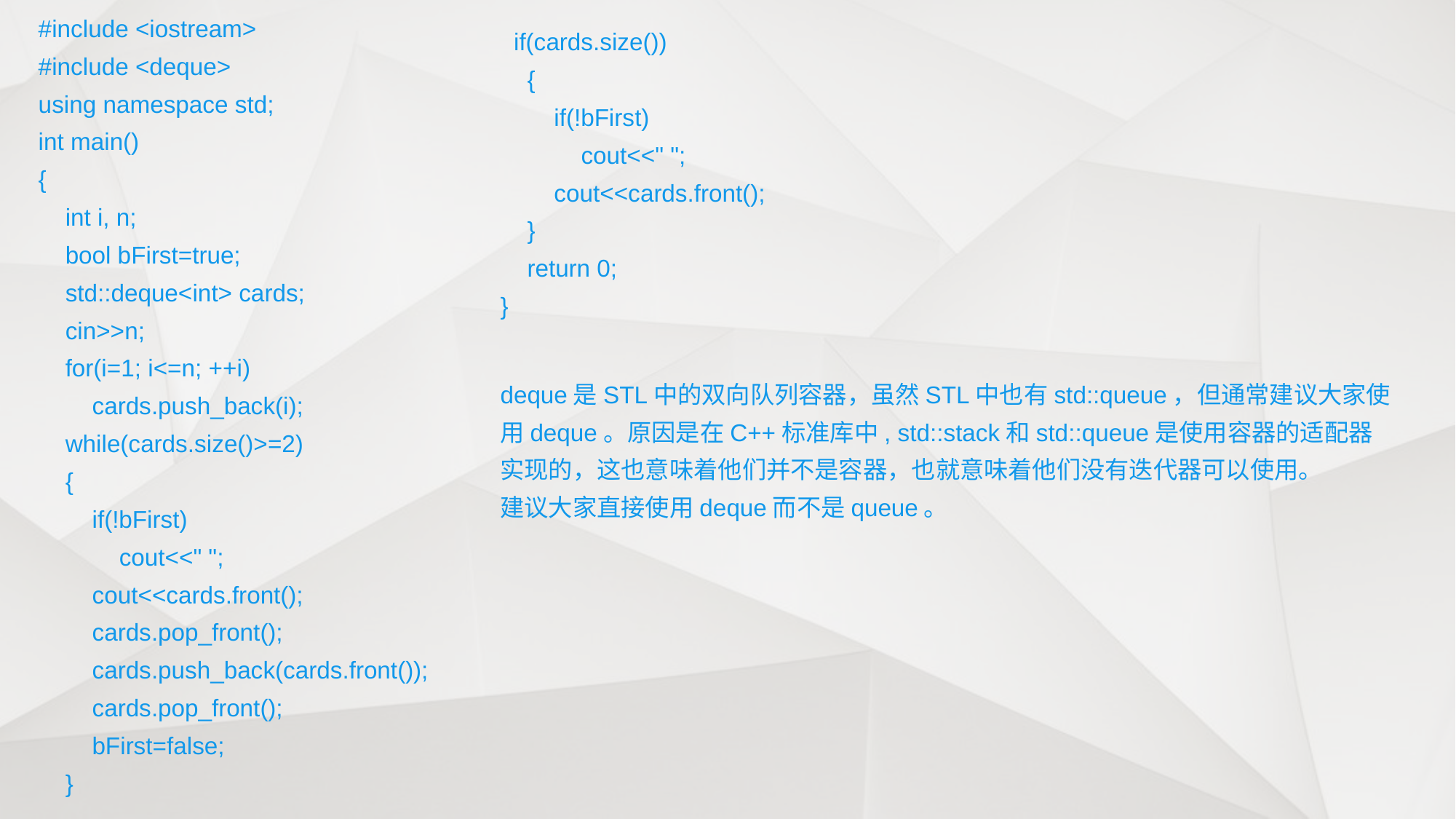

#include <iostream>
#include <deque>
using namespace std;
int main()
{
    int i, n;
    bool bFirst=true;
    std::deque<int> cards;
    cin>>n;
    for(i=1; i<=n; ++i)
        cards.push_back(i);
    while(cards.size()>=2)
    {
        if(!bFirst)
            cout<<" ";
        cout<<cards.front();
        cards.pop_front();
        cards.push_back(cards.front());
        cards.pop_front();
        bFirst=false;
    }

  if(cards.size())
    {
        if(!bFirst)
            cout<<" ";
        cout<<cards.front();
    }
    return 0;
}
deque是STL中的双向队列容器，虽然STL中也有std::queue，但通常建议大家使用deque。原因是在C++标准库中, std::stack和std::queue是使用容器的适配器实现的，这也意味着他们并不是容器，也就意味着他们没有迭代器可以使用。
建议大家直接使用deque而不是queue。